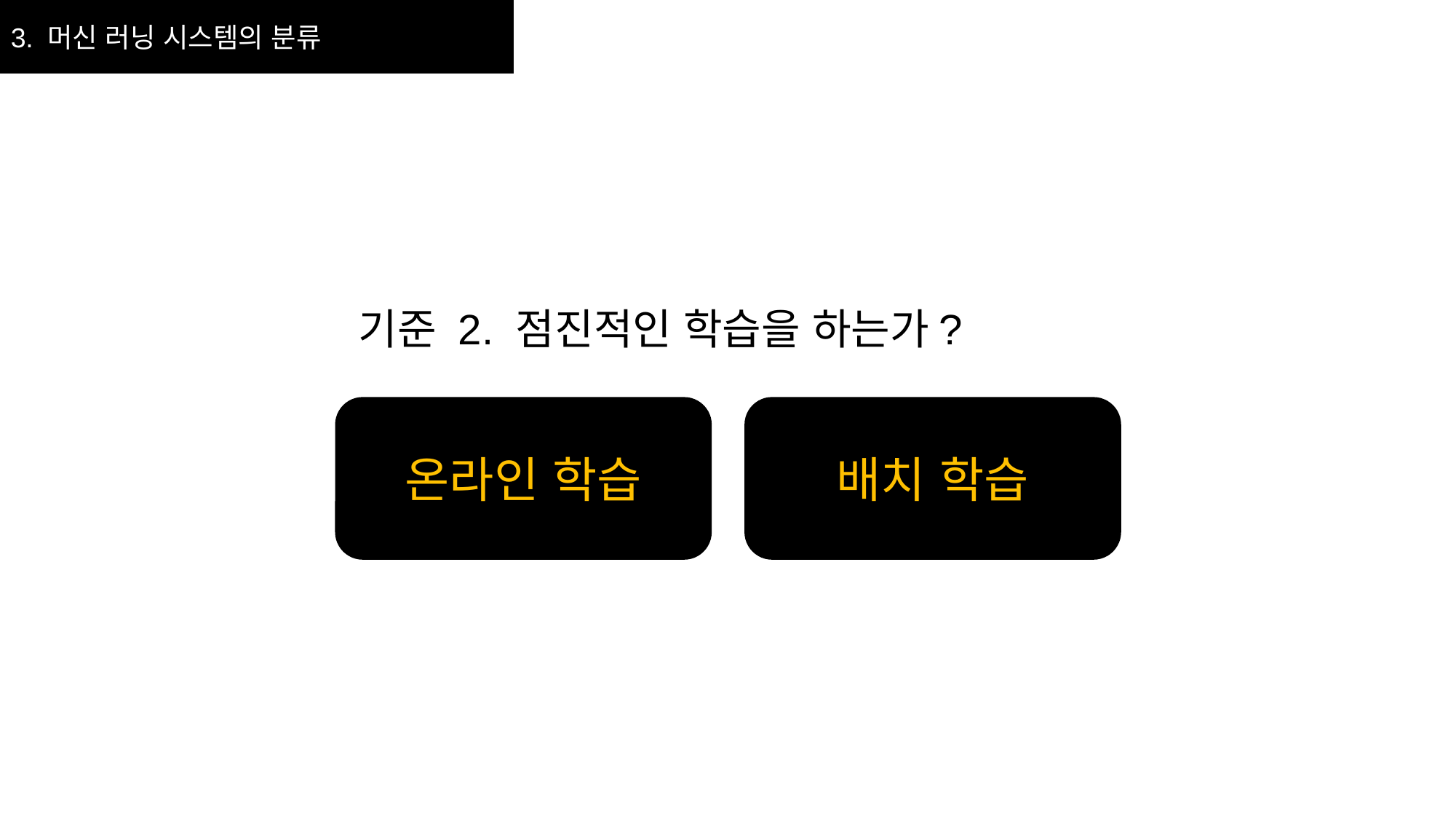

3. 머신 러닝 시스템의 분류
기준 2. 점진적인 학습을 하는가?
온라인 학습
배치 학습